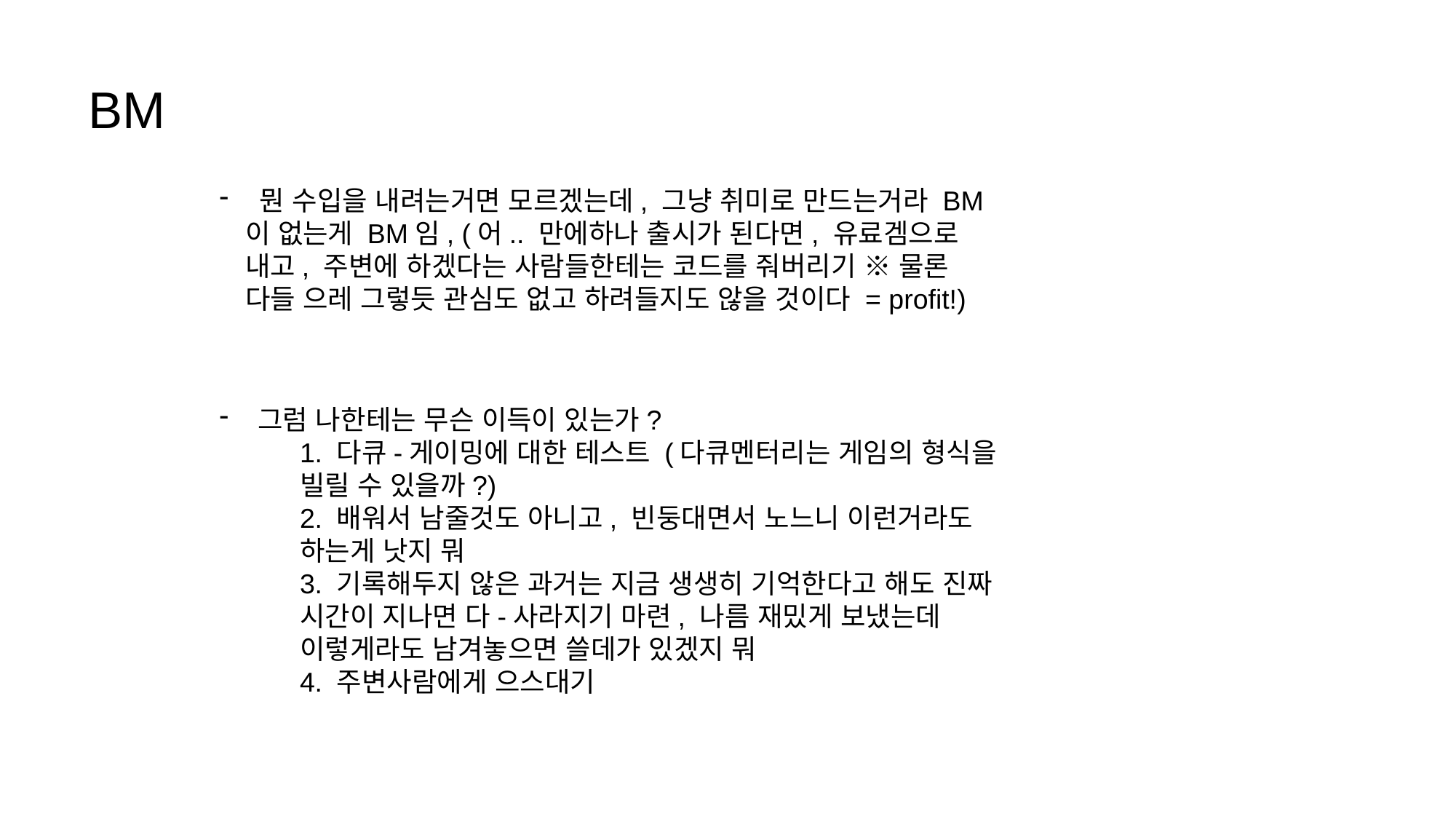

BM
 뭔 수입을 내려는거면 모르겠는데, 그냥 취미로 만드는거라 BM이 없는게 BM임, (어.. 만에하나 출시가 된다면, 유료겜으로 내고, 주변에 하겠다는 사람들한테는 코드를 줘버리기 ※ 물론 다들 으레 그렇듯 관심도 없고 하려들지도 않을 것이다 = profit!)
 그럼 나한테는 무슨 이득이 있는가?
1. 다큐-게이밍에 대한 테스트 (다큐멘터리는 게임의 형식을 빌릴 수 있을까?)
2. 배워서 남줄것도 아니고, 빈둥대면서 노느니 이런거라도 하는게 낫지 뭐
3. 기록해두지 않은 과거는 지금 생생히 기억한다고 해도 진짜 시간이 지나면 다-사라지기 마련, 나름 재밌게 보냈는데 이렇게라도 남겨놓으면 쓸데가 있겠지 뭐
4. 주변사람에게 으스대기